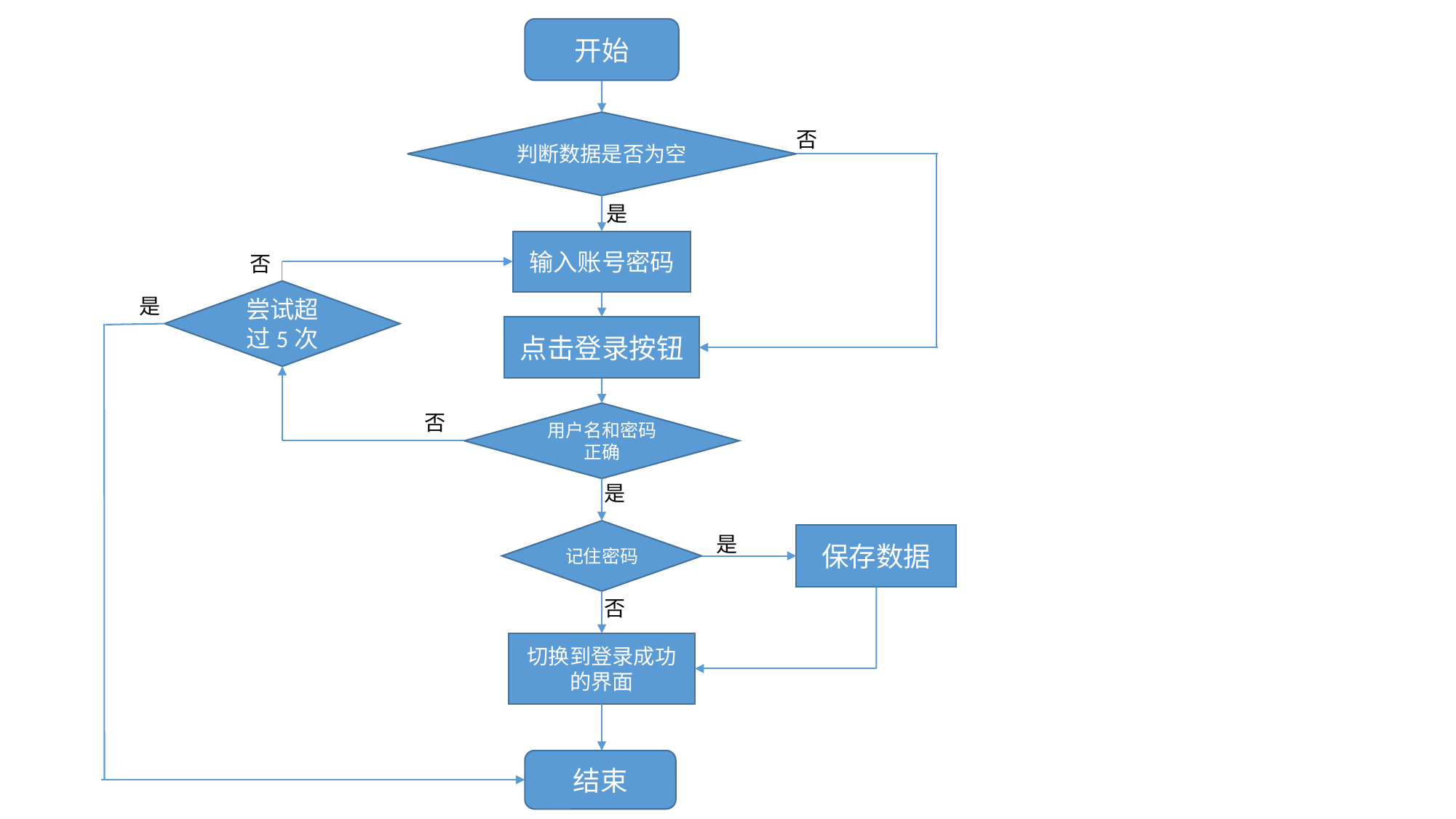

开始
判断数据是否为空
否
是
输入账号密码
否
尝试超过5次
是
点击登录按钮
用户名和密码正确
否
是
记住密码
保存数据
是
否
切换到登录成功的界面
结束